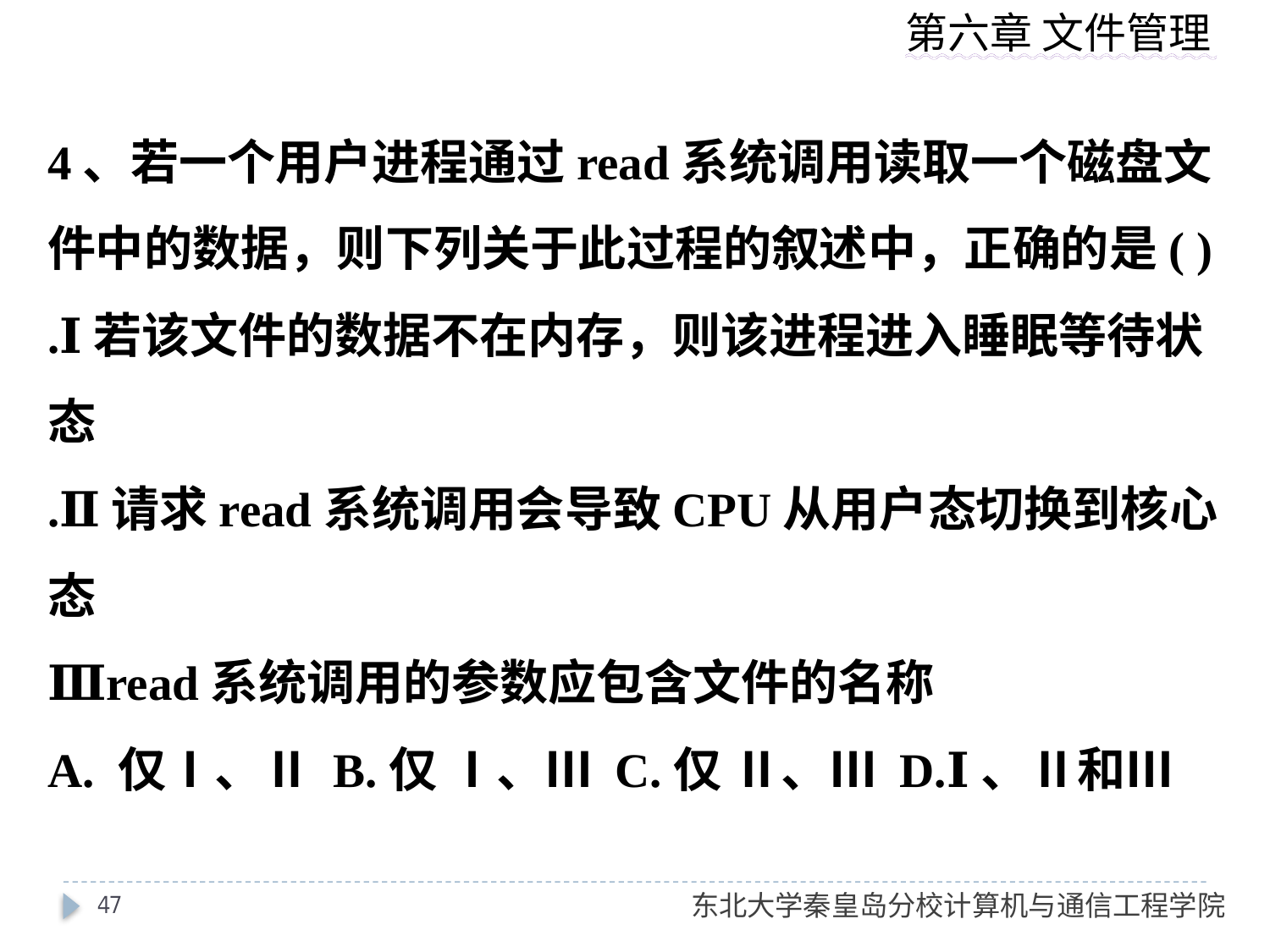

4、若一个用户进程通过read系统调用读取一个磁盘文件中的数据，则下列关于此过程的叙述中，正确的是( )
.Ⅰ若该文件的数据不在内存，则该进程进入睡眠等待状态
.Ⅱ请求read系统调用会导致CPU从用户态切换到核心态
Ⅲread系统调用的参数应包含文件的名称
A. 仅Ⅰ、Ⅱ B.仅 Ⅰ、Ⅲ C.仅 Ⅱ、Ⅲ D.Ⅰ、Ⅱ和Ⅲ
47